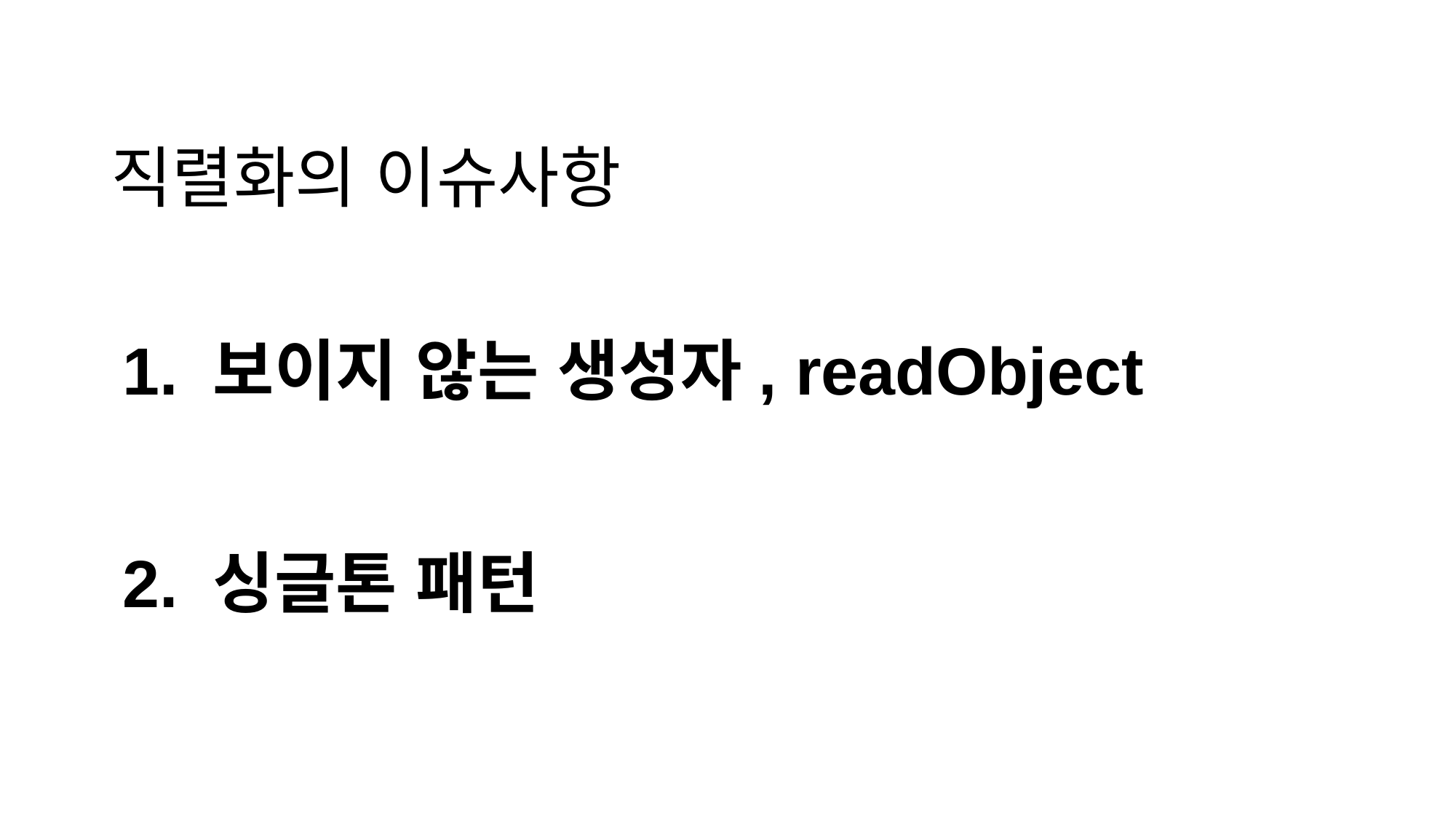

# 직렬화의 이슈사항
1. 보이지 않는 생성자, readObject
2. 싱글톤 패턴